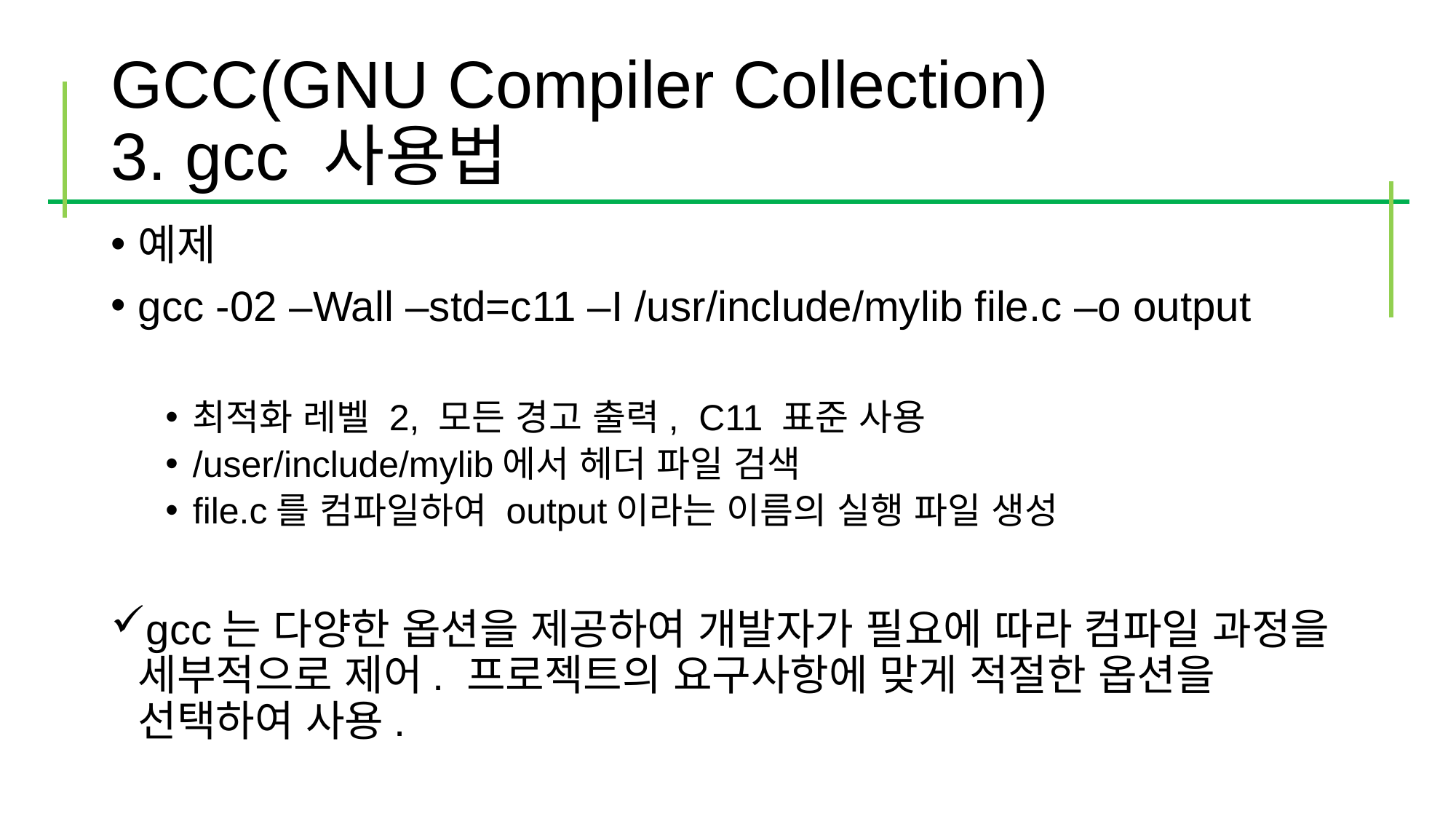

# GCC(GNU Compiler Collection) 3. gcc 사용법
예제
gcc -02 –Wall –std=c11 –I /usr/include/mylib file.c –o output

최적화 레벨 2, 모든 경고 출력,  C11 표준 사용
/user/include/mylib에서 헤더 파일 검색
file.c를 컴파일하여 output이라는 이름의 실행 파일 생성

gcc는 다양한 옵션을 제공하여 개발자가 필요에 따라 컴파일 과정을 세부적으로 제어. 프로젝트의 요구사항에 맞게 적절한 옵션을 선택하여 사용.